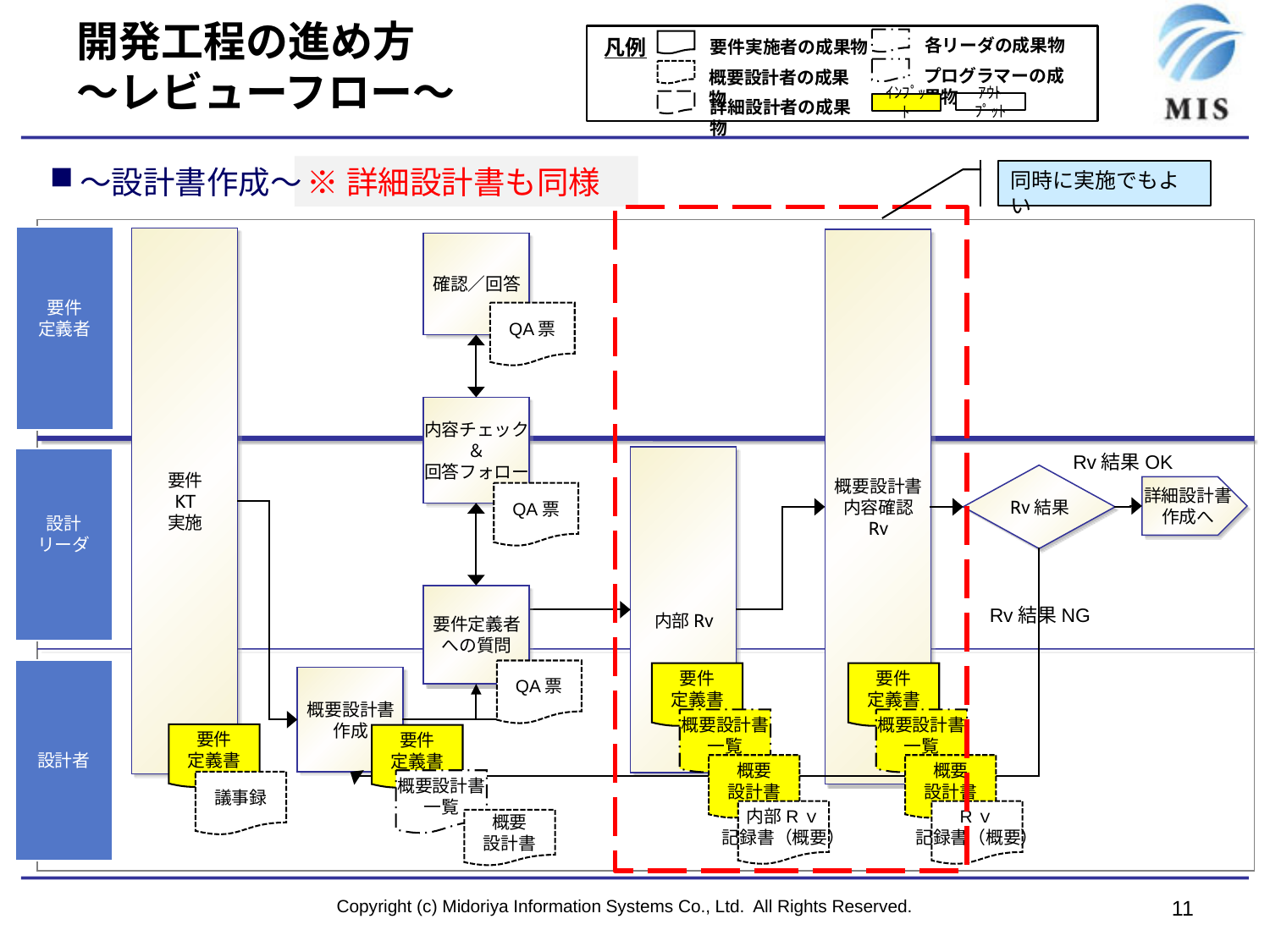

凡例
各リーダの成果物

要件実施者の成果物

プログラマーの成果物

概要設計者の成果物

詳細設計者の成果物

ｱｳﾄﾌﾟｯﾄ
ｲﾝﾌﾟｯﾄ
# 開発工程の進め方　 ～レビューフロー～
～設計書作成～
※詳細設計書も同様
同時に実施でもよい

要件
定義者

要件
KT
実施
概要設計書
内容確認
Rv
確認／回答
QA票
内容チェック
＆
回答フォロー

Rv結果OK

内部Rv
設計
リーダ

Rv結果
詳細設計書
作成へ
QA票
要件定義者
への質問
Rv結果NG

設計者
QA票
要件
定義書
要件
定義書
概要設計書
作成
概要設計書
一覧
概要設計書
一覧
要件
定義書
要件
定義書
概要
設計書
概要
設計書
概要設計書
一覧
議事録
内部Rｖ
記録書（概要）
Rｖ
記録書（概要）
概要
設計書
Copyright (c) Midoriya Information Systems Co., Ltd.  All Rights Reserved.
11